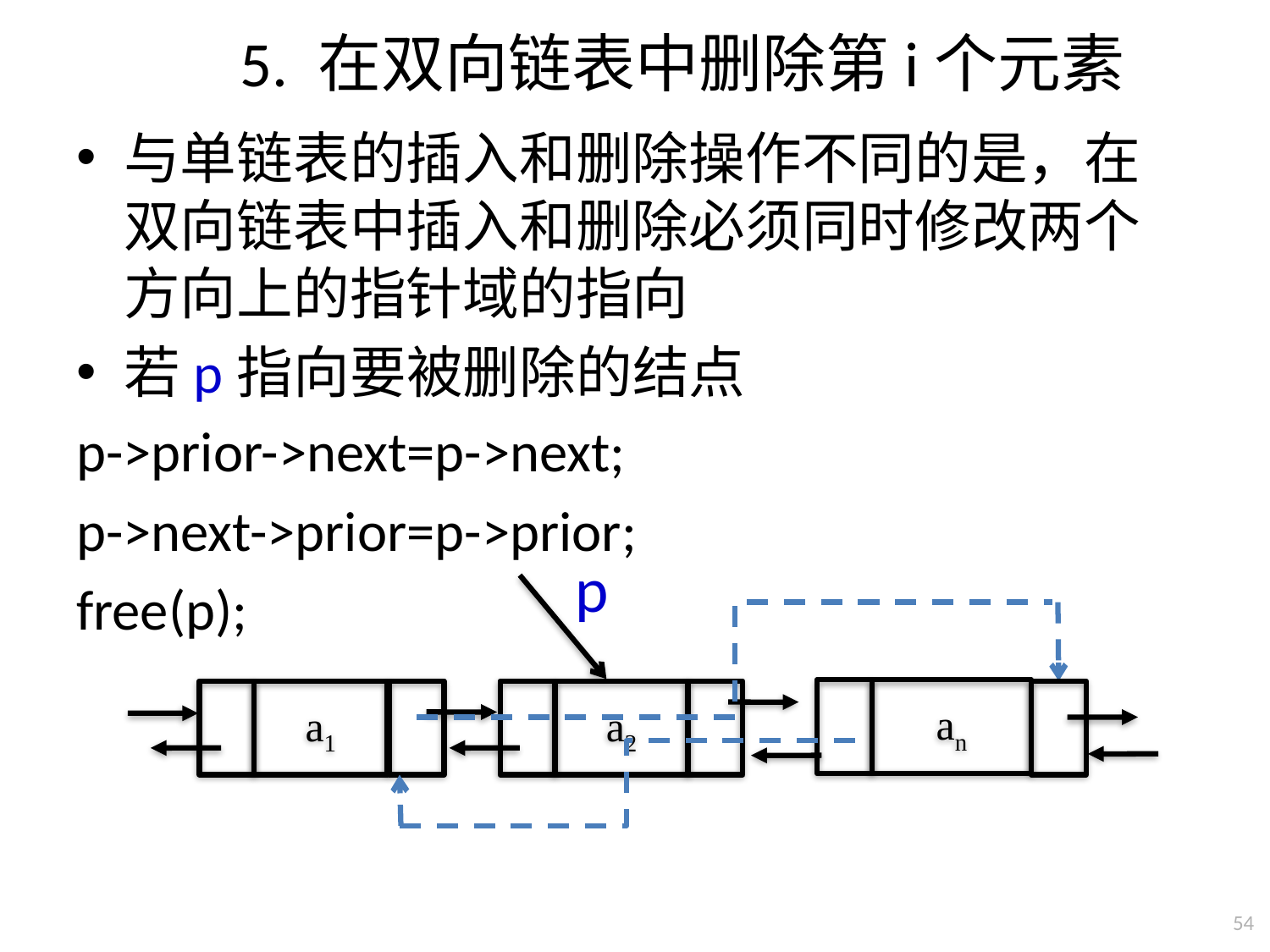

# 5. 在双向链表中删除第i个元素
与单链表的插入和删除操作不同的是，在双向链表中插入和删除必须同时修改两个方向上的指针域的指向
若p指向要被删除的结点
p->prior->next=p->next;
p->next->prior=p->prior;
free(p);

p

an

a1

a2

54